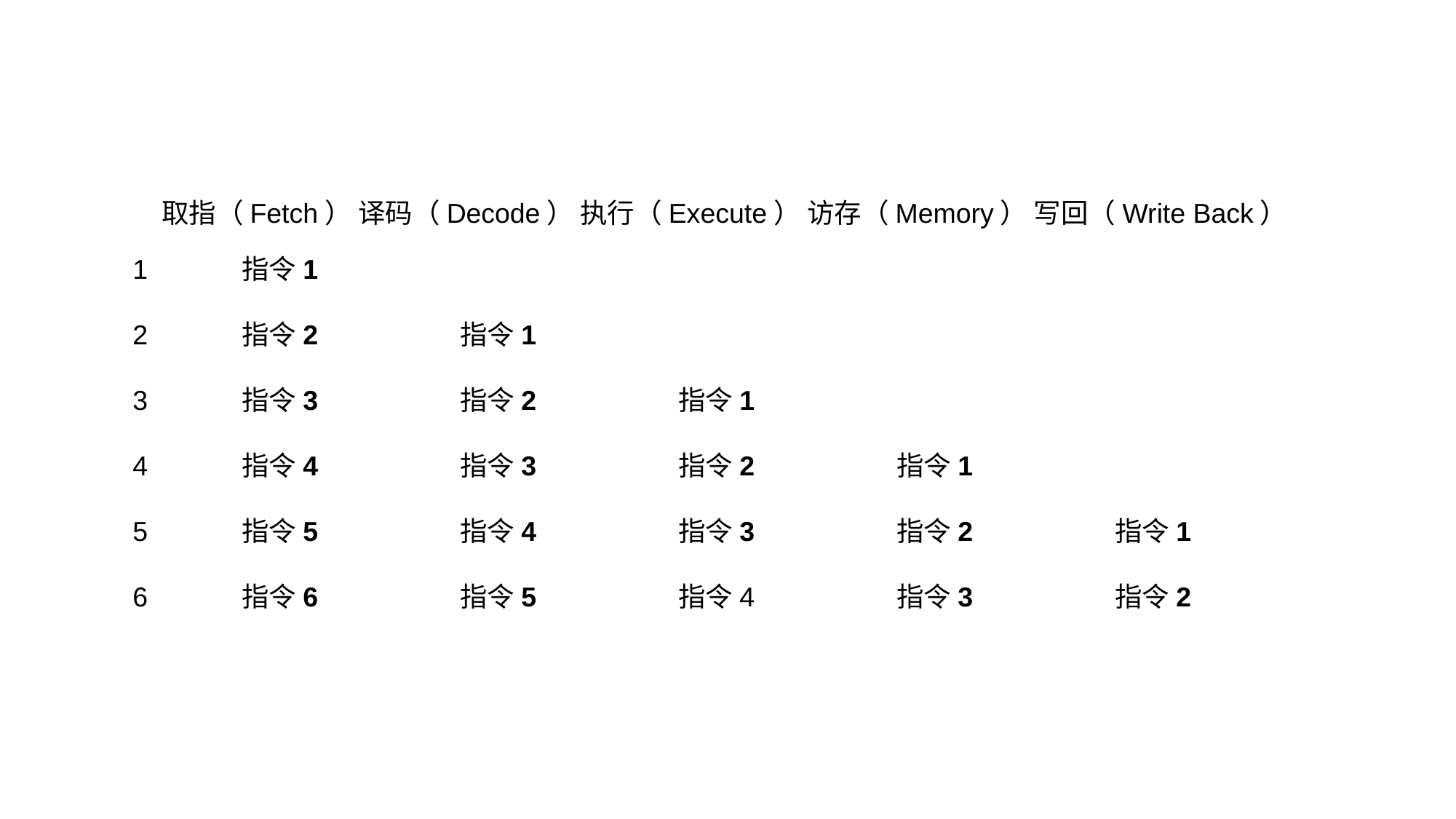

取指（Fetch） 译码（Decode） 执行（Execute） 访存（Memory） 写回（Write Back）
1	指令1

2	指令2		指令1

3	指令3		指令2		指令1

4	指令4		指令3		指令2		指令1

5	指令5		指令4		指令3		指令2		指令1

6	指令6		指令5		指令4		指令3		指令2